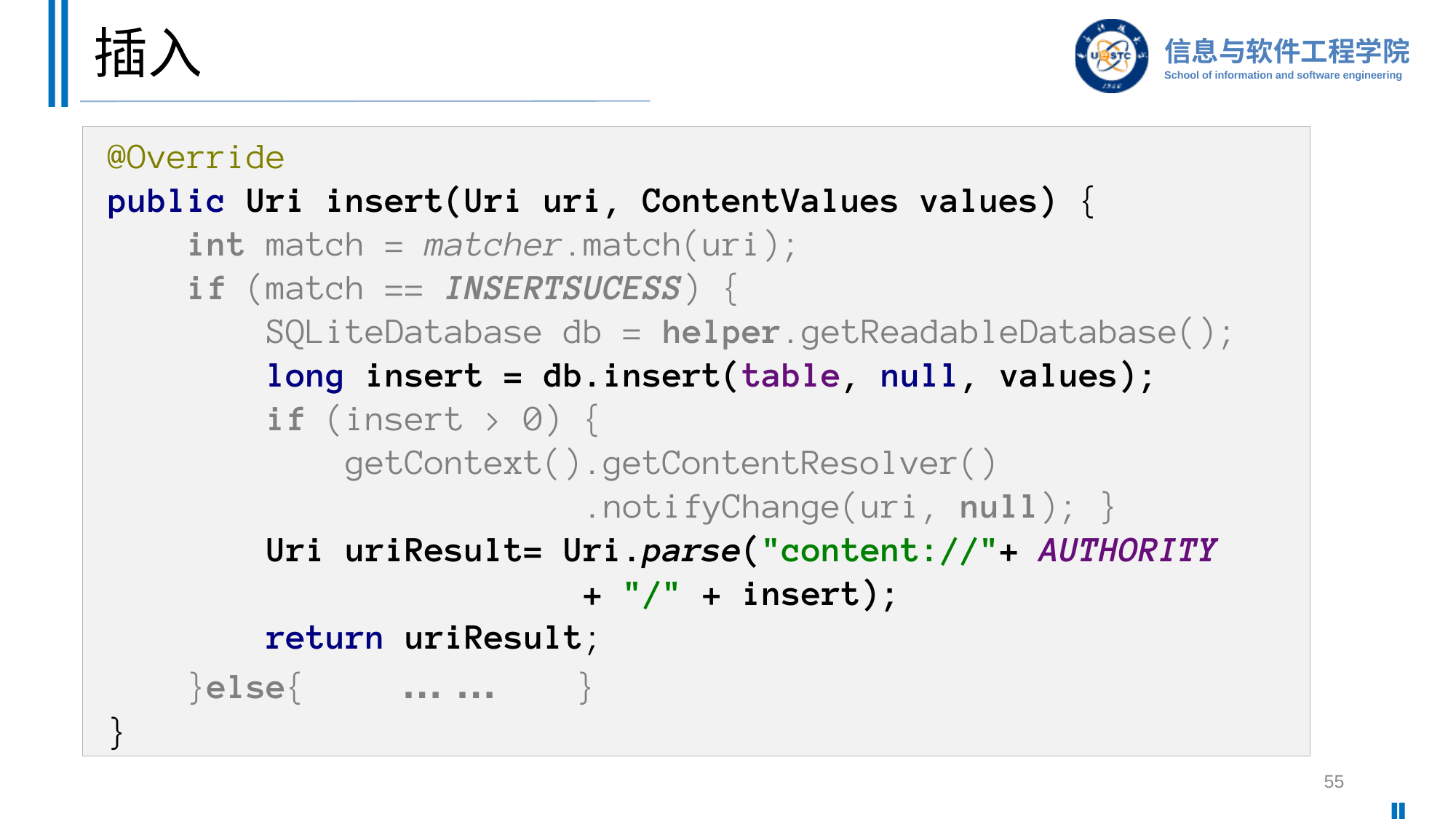

# 插入
@Override
public Uri insert(Uri uri, ContentValues values) {
    int match = matcher.match(uri);
    if (match == INSERTSUCESS) {
        SQLiteDatabase db = helper.getReadableDatabase();
        long insert = db.insert(table, null, values);
        if (insert > 0) {
            getContext().getContentResolver()
                        .notifyChange(uri, null); }
        Uri uriResult= Uri.parse("content://"+ AUTHORITY
                        + "/" + insert);
        return uriResult;
    }else{        … …    }
}
55